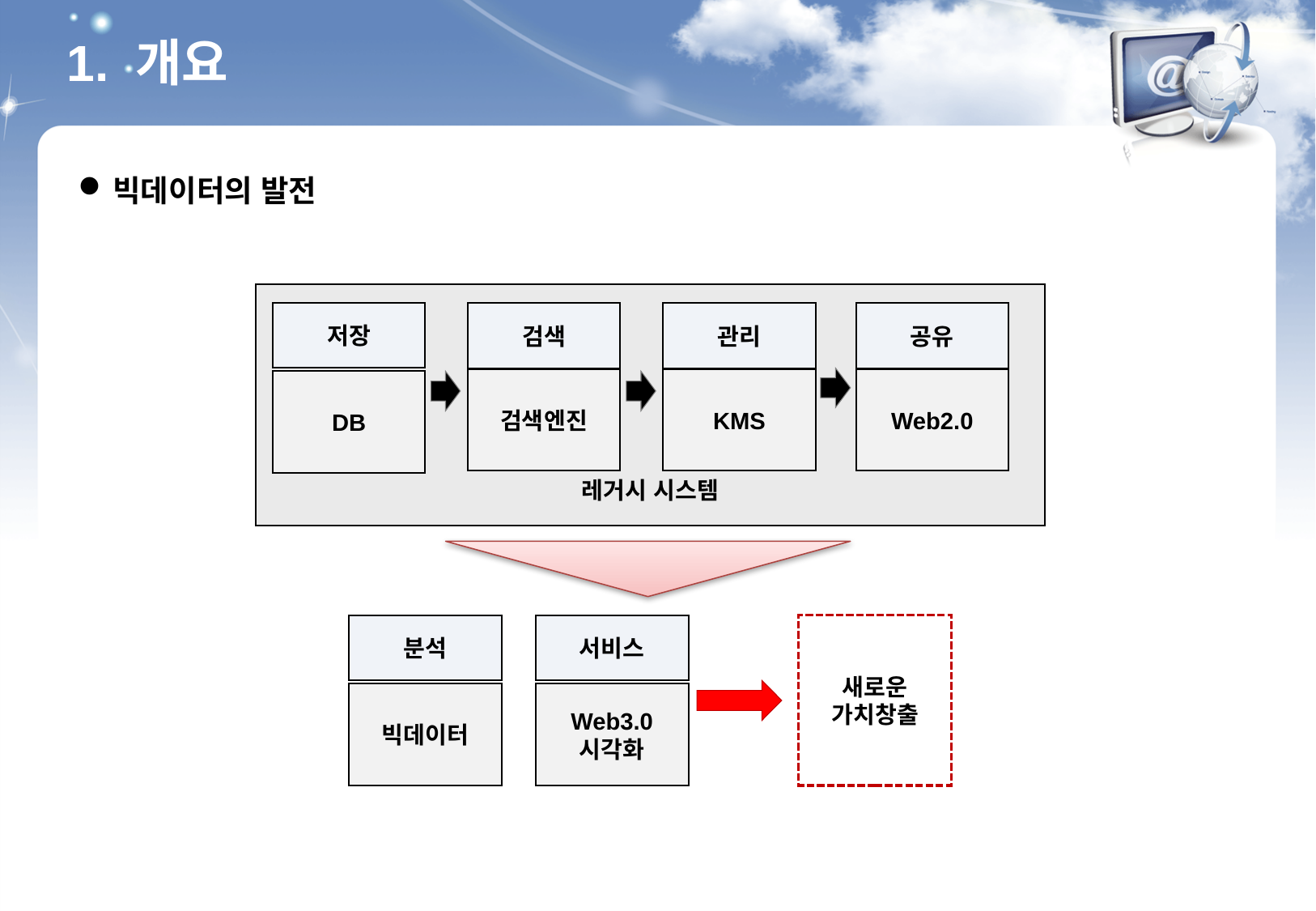

1. 개요
빅데이터의 발전

레거시 시스템
저장
DB
검색
검색엔진
관리
KMS
공유
Web2.0

분석
빅데이터
서비스
Web3.0
시각화
새로운
가치창출